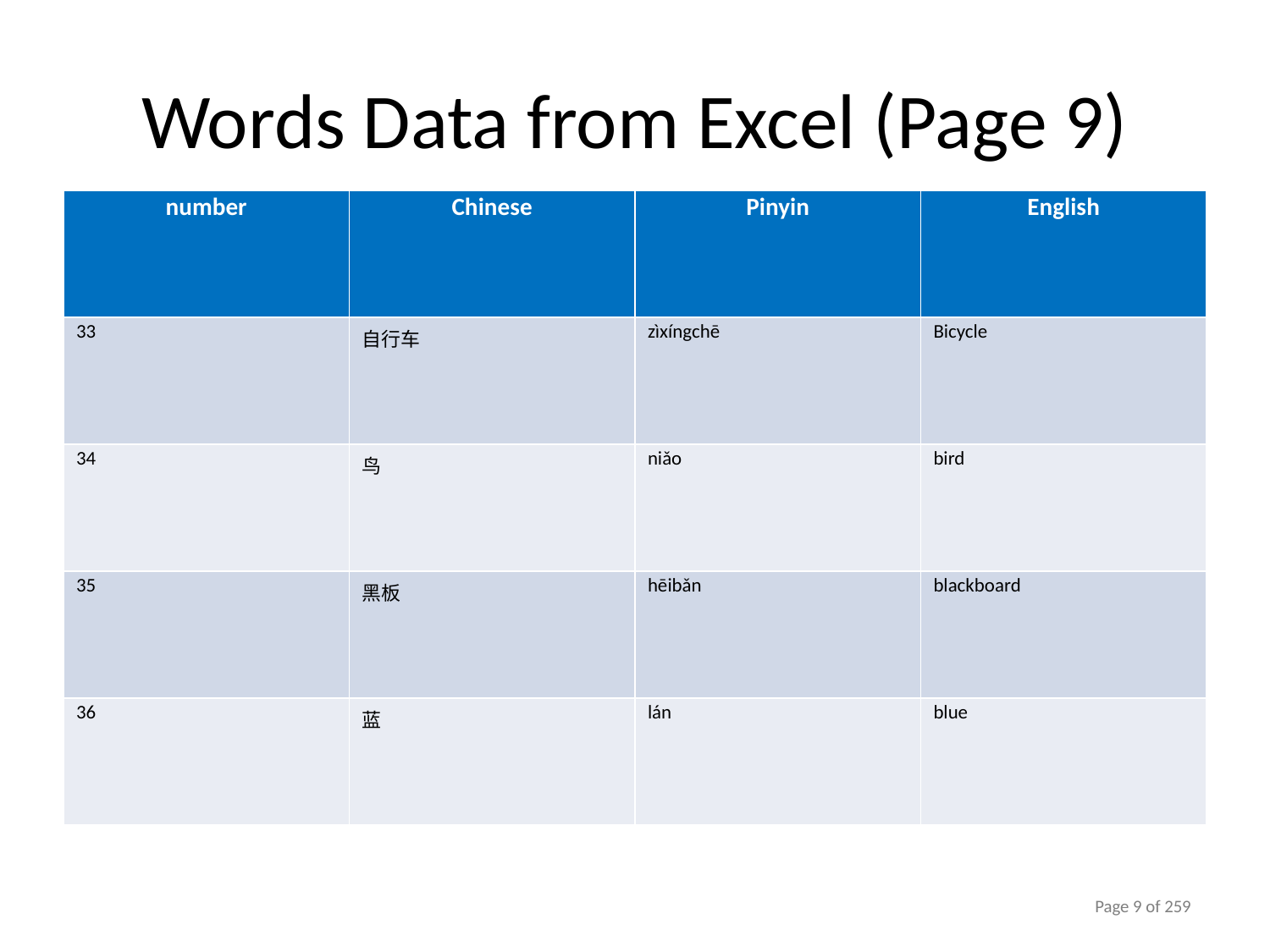

# Words Data from Excel (Page 9)
| number | Chinese | Pinyin | English |
| --- | --- | --- | --- |
| 33 | 自行车 | zìxíngchē | Bicycle |
| 34 | 鸟 | niǎo | bird |
| 35 | 黑板 | hēibǎn | blackboard |
| 36 | 蓝 | lán | blue |

Page 9 of 259